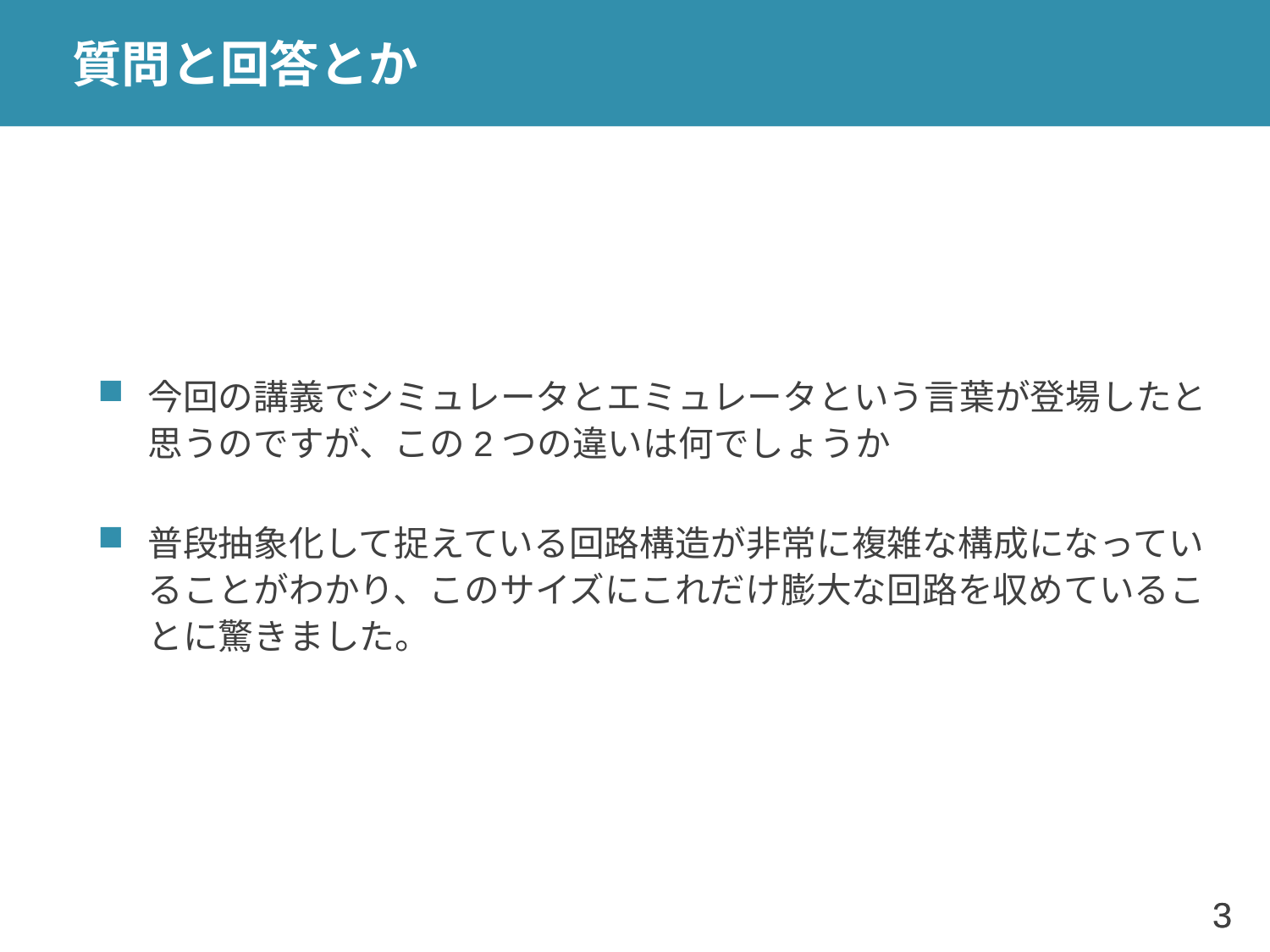

# 質問と回答とか
今回の講義でシミュレータとエミュレータという言葉が登場したと思うのですが、この2つの違いは何でしょうか
普段抽象化して捉えている回路構造が非常に複雑な構成になっていることがわかり、このサイズにこれだけ膨大な回路を収めていることに驚きました。